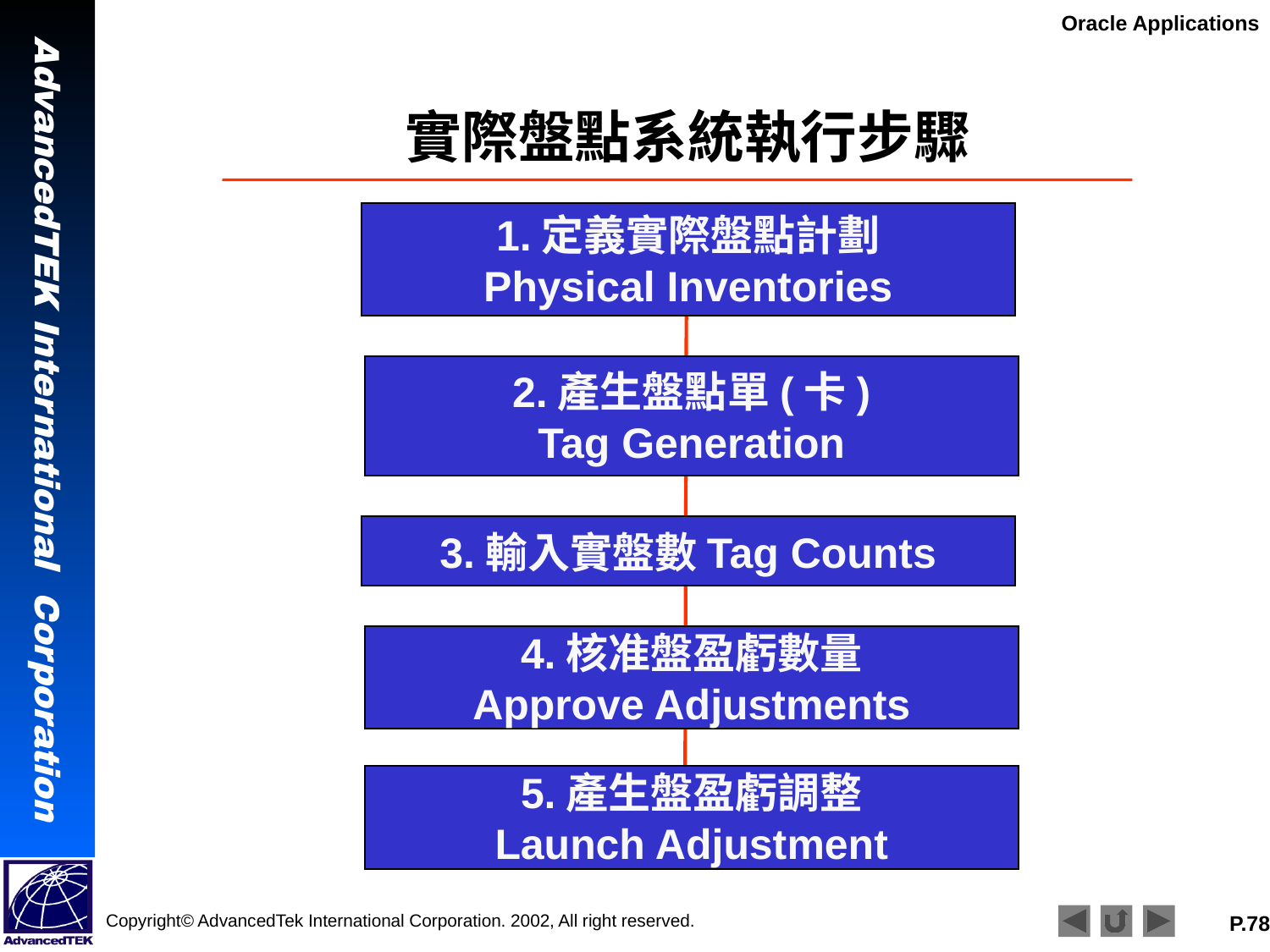

# 實際盤點系統執行步驟
1.定義實際盤點計劃
Physical Inventories

2.產生盤點單(卡)
Tag Generation
3.輸入實盤數Tag Counts
4.核准盤盈虧數量
Approve Adjustments
5.產生盤盈虧調整
Launch Adjustment